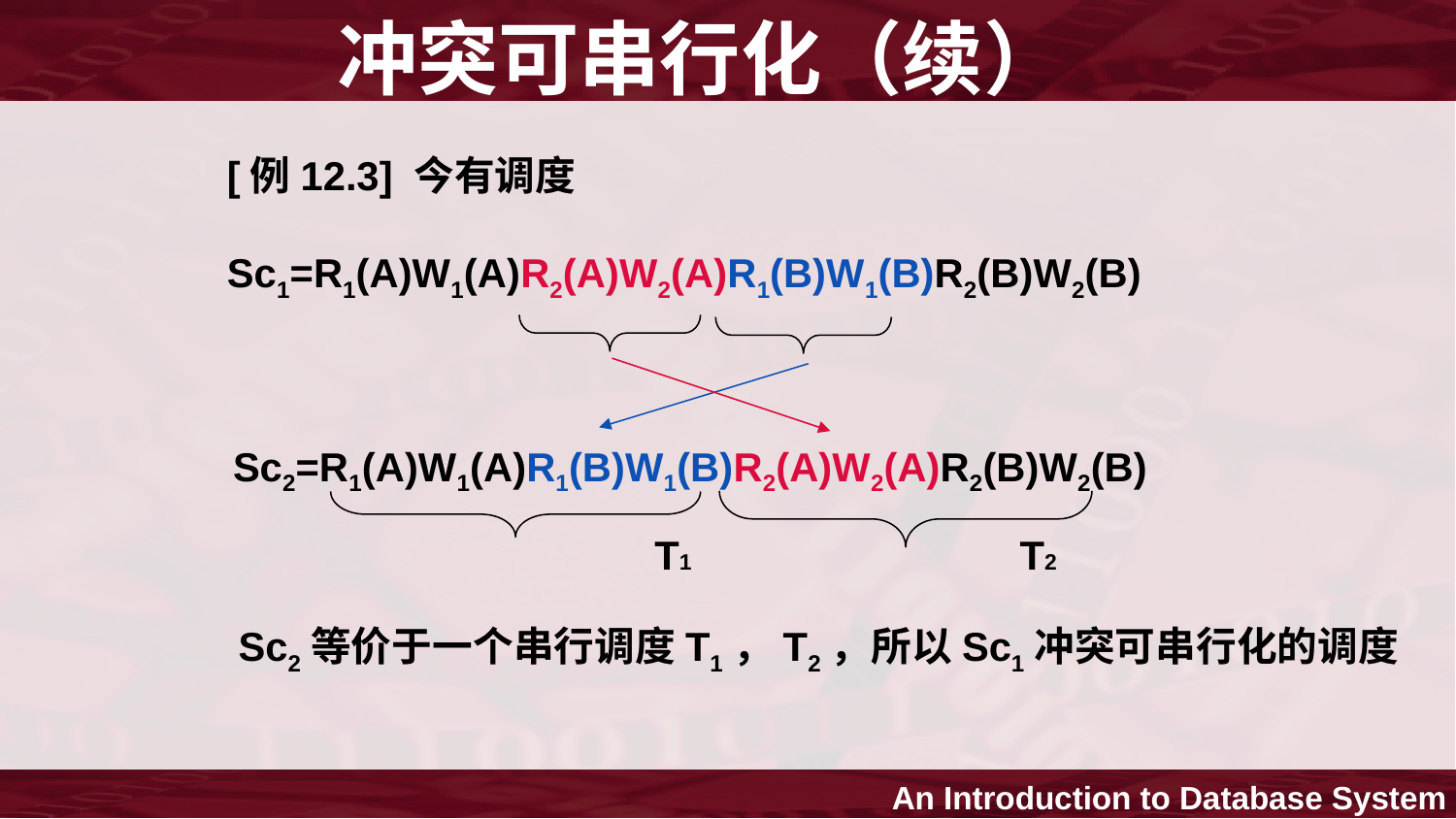

# 冲突可串行化（续）
[例12.3] 今有调度

Sc1=R1(A)W1(A)R2(A)W2(A)R1(B)W1(B)R2(B)W2(B)

Sc2=R1(A)W1(A)R1(B)W1(B)R2(A)W2(A)R2(B)W2(B)

			             T1                                                    T2
Sc2等价于一个串行调度T1，T2，所以Sc1冲突可串行化的调度